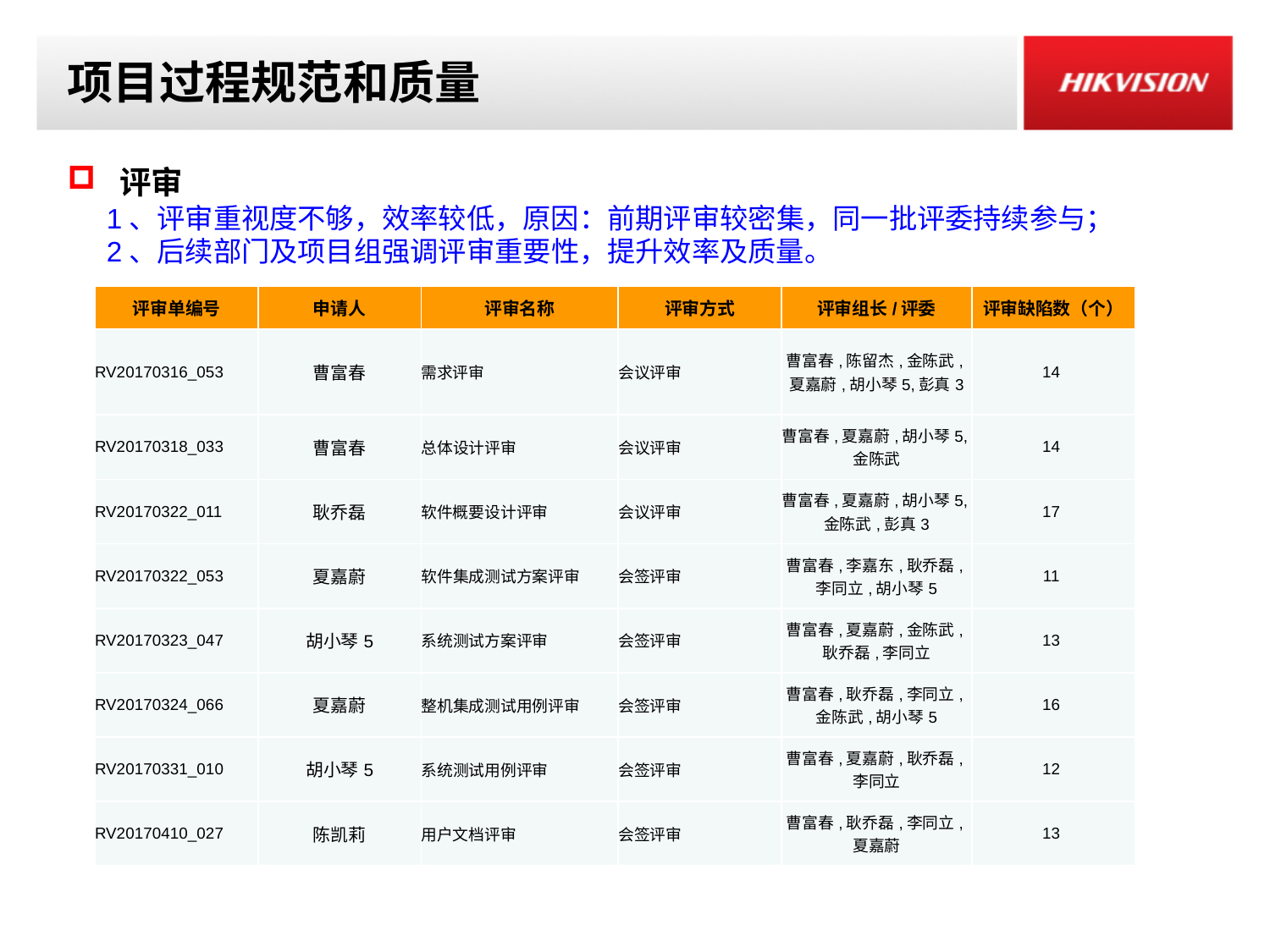

# 项目过程规范和质量
  评审
     1、评审重视度不够，效率较低，原因：前期评审较密集，同一批评委持续参与；
     2、后续部门及项目组强调评审重要性，提升效率及质量。
| 评审单编号 | 申请人 | 评审名称 | 评审方式 | 评审组长/评委 | 评审缺陷数（个） |
| --- | --- | --- | --- | --- | --- |
| RV20170316\_053 | 曹富春 | 需求评审 | 会议评审 | 曹富春,陈留杰,金陈武,夏嘉蔚,胡小琴5,彭真3 | 14 |
| RV20170318\_033 | 曹富春 | 总体设计评审 | 会议评审 | 曹富春,夏嘉蔚,胡小琴5,金陈武 | 14 |
| RV20170322\_011 | 耿乔磊 | 软件概要设计评审 | 会议评审 | 曹富春,夏嘉蔚,胡小琴5,金陈武,彭真3 | 17 |
| RV20170322\_053 | 夏嘉蔚 | 软件集成测试方案评审 | 会签评审 | 曹富春,李嘉东,耿乔磊,李同立,胡小琴5 | 11 |
| RV20170323\_047 | 胡小琴5 | 系统测试方案评审 | 会签评审 | 曹富春,夏嘉蔚,金陈武,耿乔磊,李同立 | 13 |
| RV20170324\_066 | 夏嘉蔚 | 整机集成测试用例评审 | 会签评审 | 曹富春,耿乔磊,李同立,金陈武,胡小琴5 | 16 |
| RV20170331\_010 | 胡小琴5 | 系统测试用例评审 | 会签评审 | 曹富春,夏嘉蔚,耿乔磊,李同立 | 12 |
| RV20170410\_027 | 陈凯莉 | 用户文档评审 | 会签评审 | 曹富春,耿乔磊,李同立,夏嘉蔚 | 13 |